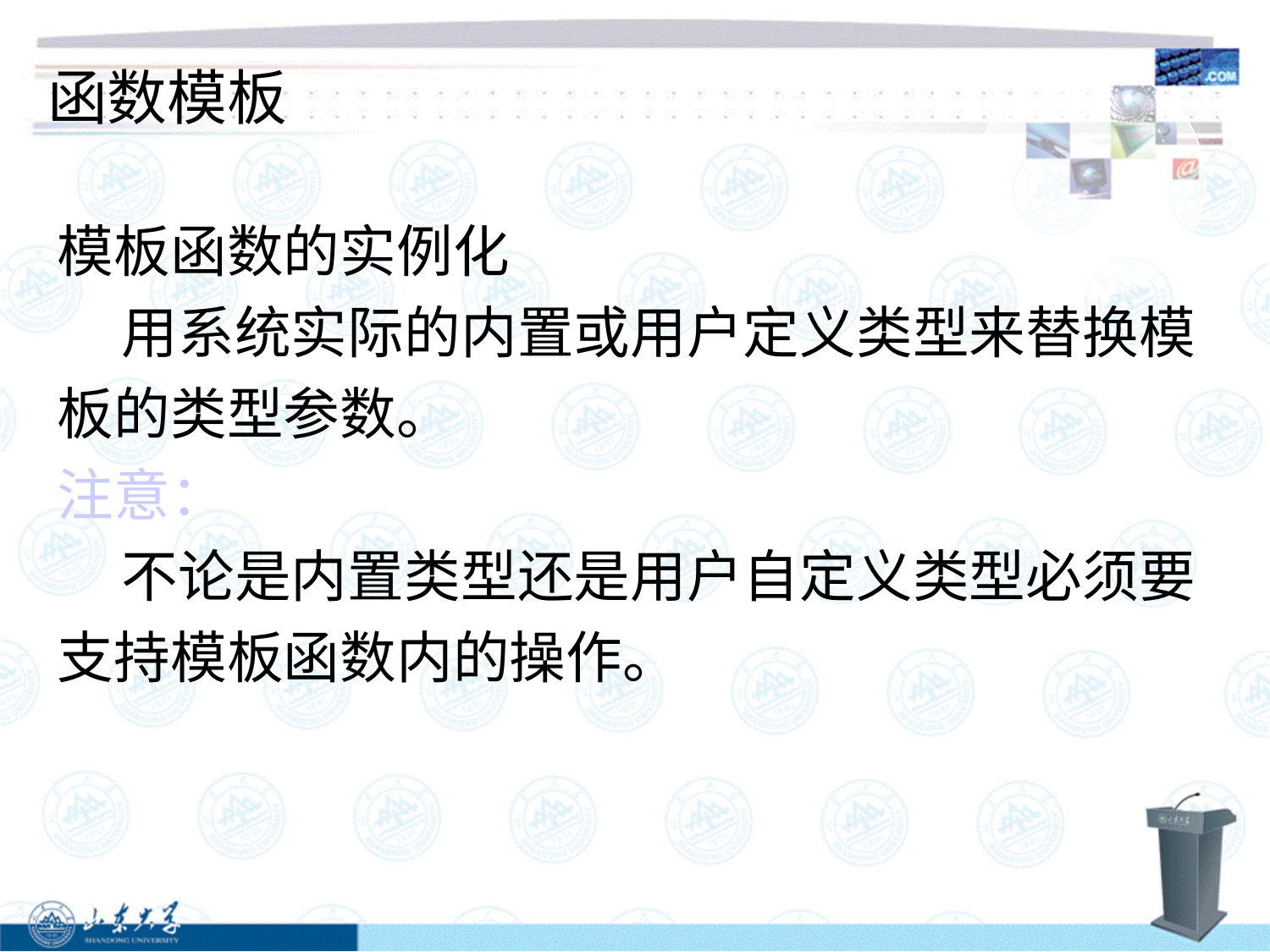

函数模板
模板函数的实例化
    用系统实际的内置或用户定义类型来替换模板的类型参数。
注意：
    不论是内置类型还是用户自定义类型必须要支持模板函数内的操作。